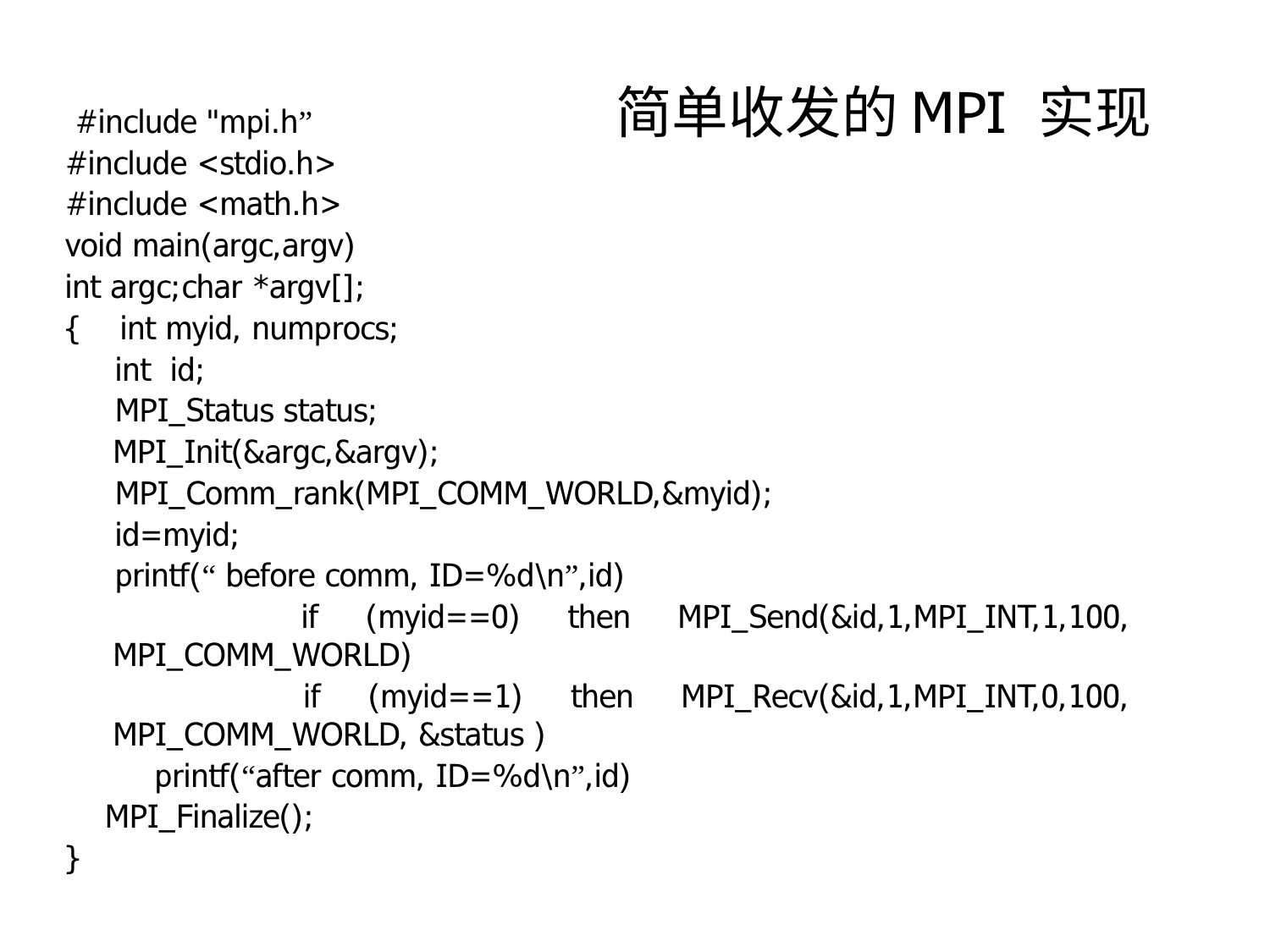

简单收发的MPI 实现
 #include "mpi.h”
#include <stdio.h>
#include <math.h>
void main(argc,argv)
int argc;char *argv[];
{    int myid, numprocs;
     int  id;
     MPI_Status status;
	MPI_Init(&argc,&argv);
     MPI_Comm_rank(MPI_COMM_WORLD,&myid);
     id=myid;
     printf(“ before comm, ID=%d\n”,id)
     if (myid==0) then MPI_Send(&id,1,MPI_INT,1,100, MPI_COMM_WORLD)
     if (myid==1) then MPI_Recv(&id,1,MPI_INT,0,100, MPI_COMM_WORLD, &status )
         printf(“after comm, ID=%d\n”,id)
    MPI_Finalize();
}